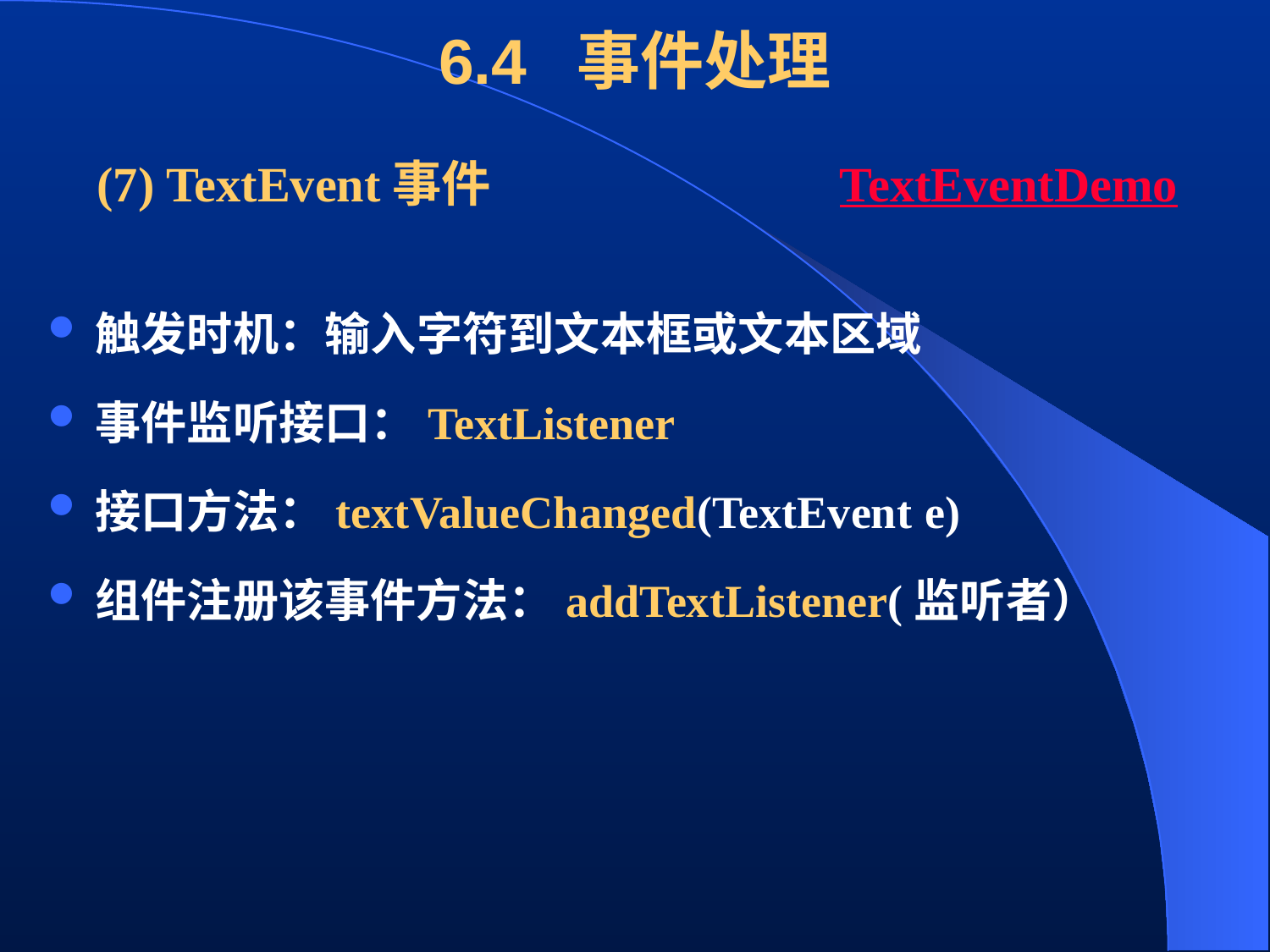

# 6.4  事件处理
    (7) TextEvent事件                              TextEventDemo

触发时机：输入字符到文本框或文本区域
事件监听接口：TextListener
接口方法：textValueChanged(TextEvent e)
组件注册该事件方法：addTextListener(监听者）